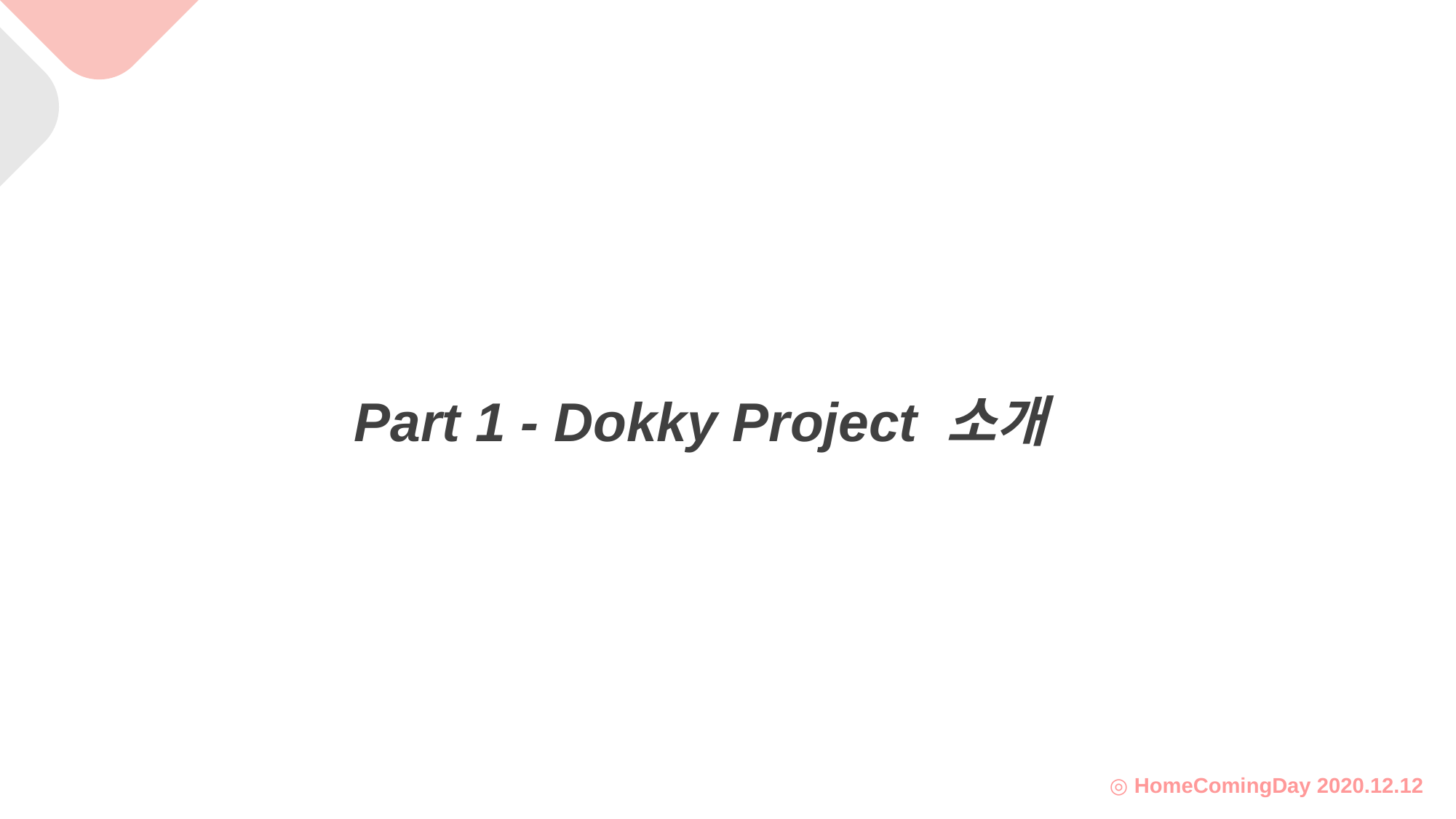

Part 1 - Dokky Project 소개
◎ HomeComingDay 2020.12.12